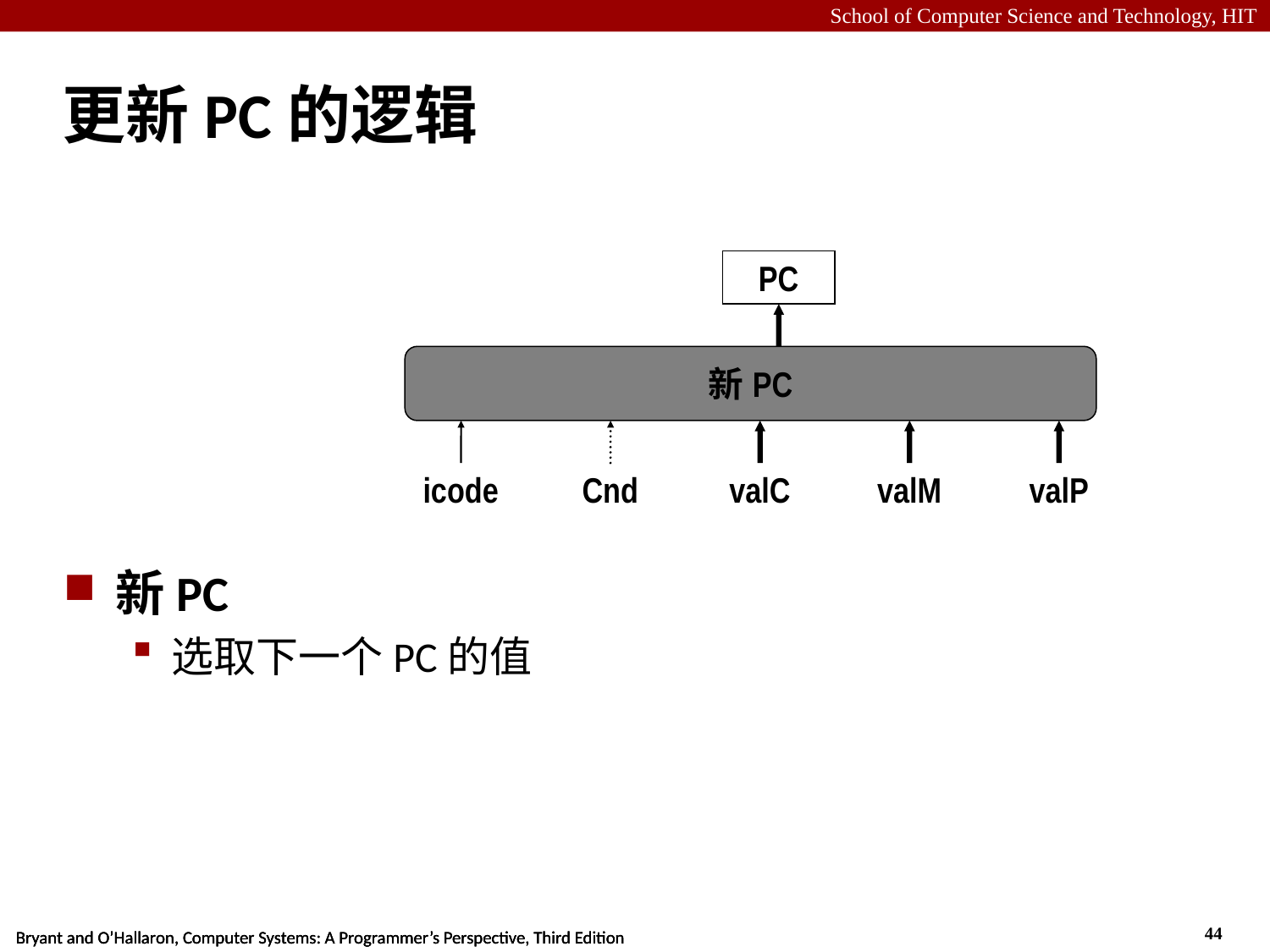

# 更新PC的逻辑
PC

新PC

icode
Cnd
valC
valM
valP
新PC
选取下一个PC的值